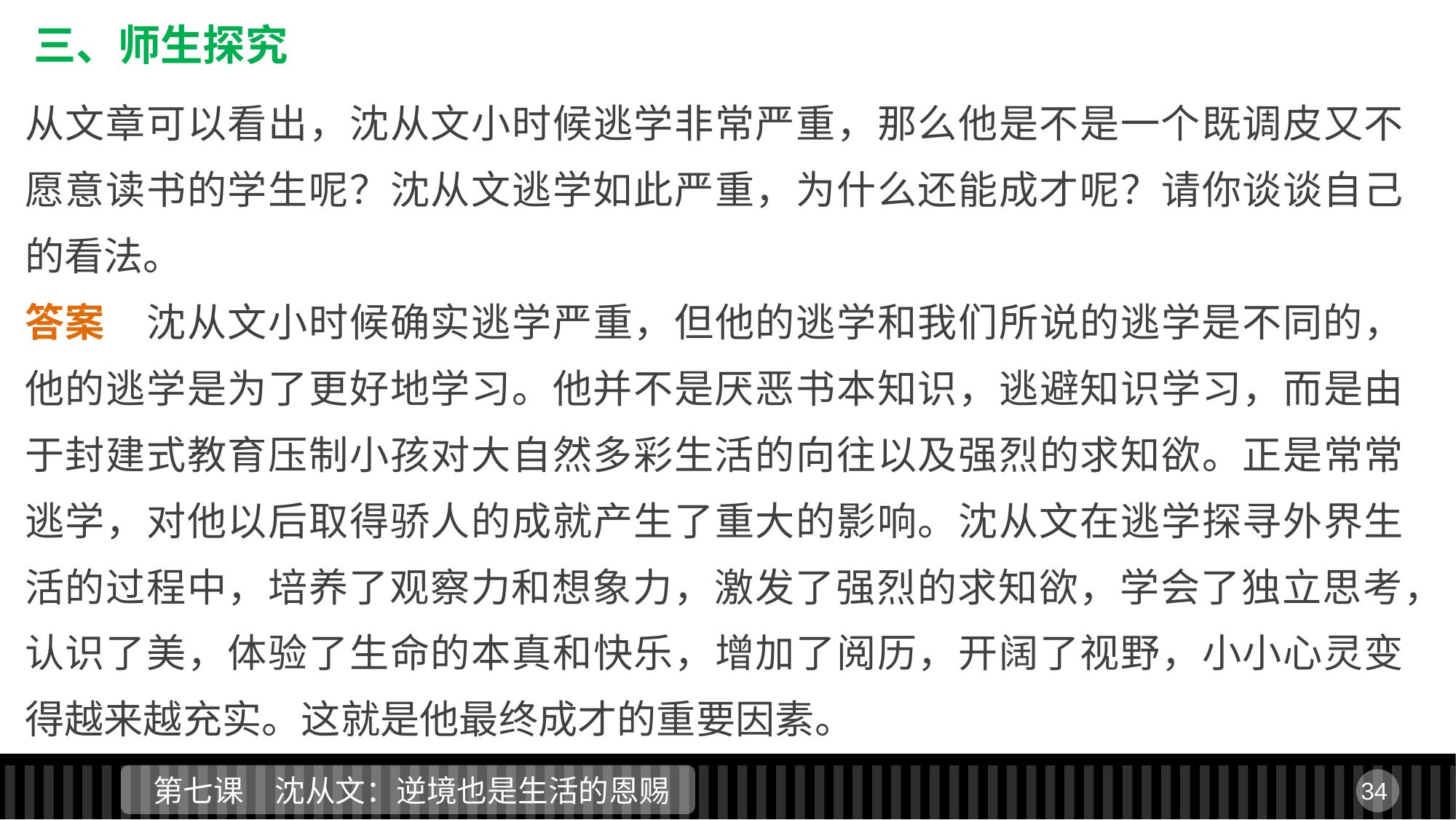

三、师生探究
从文章可以看出，沈从文小时候逃学非常严重，那么他是不是一个既调皮又不愿意读书的学生呢？沈从文逃学如此严重，为什么还能成才呢？请你谈谈自己的看法。
答案　沈从文小时候确实逃学严重，但他的逃学和我们所说的逃学是不同的，他的逃学是为了更好地学习。他并不是厌恶书本知识，逃避知识学习，而是由于封建式教育压制小孩对大自然多彩生活的向往以及强烈的求知欲。正是常常逃学，对他以后取得骄人的成就产生了重大的影响。沈从文在逃学探寻外界生活的过程中，培养了观察力和想象力，激发了强烈的求知欲，学会了独立思考，认识了美，体验了生命的本真和快乐，增加了阅历，开阔了视野，小小心灵变得越来越充实。这就是他最终成才的重要因素。